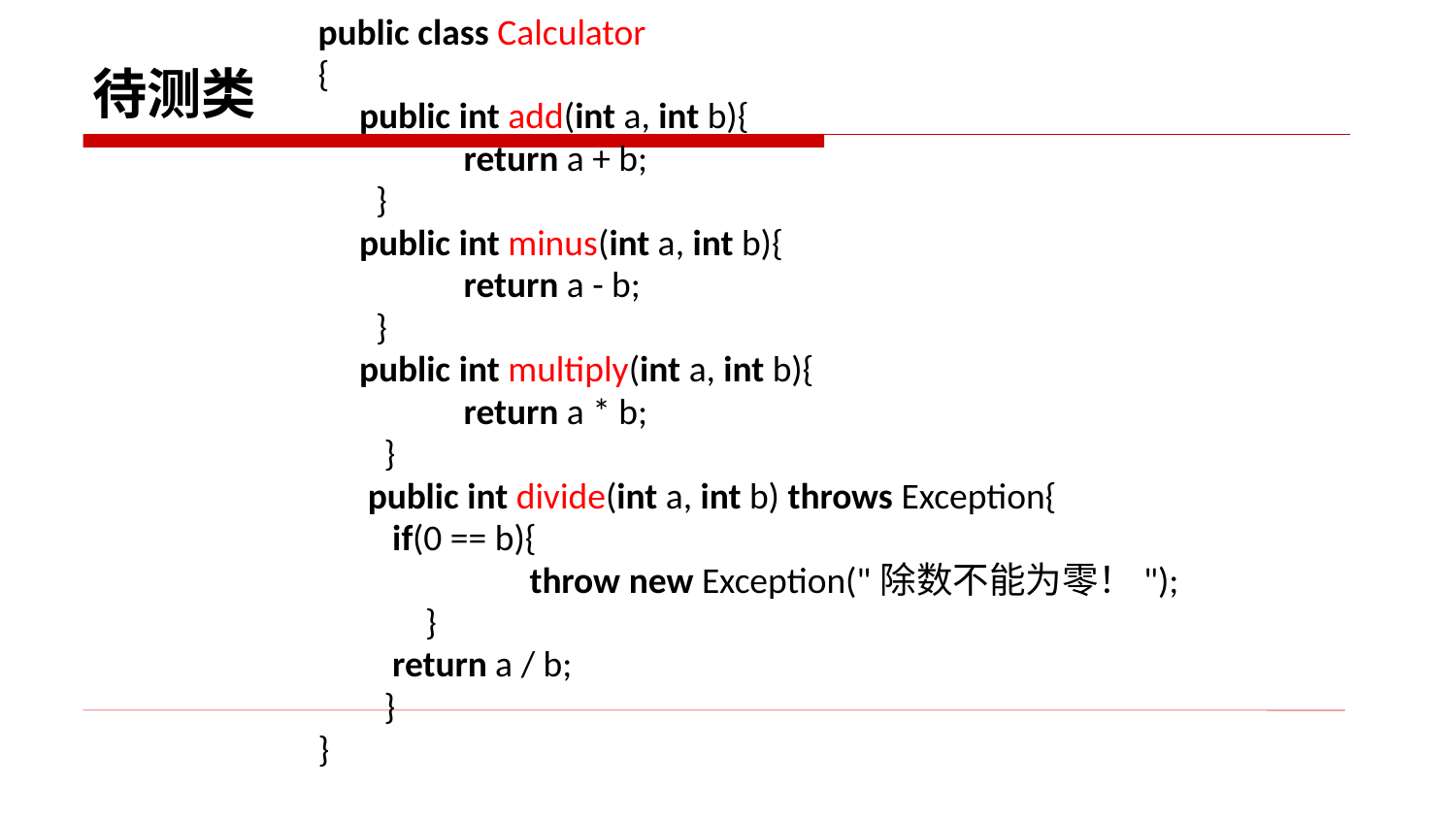

public class Calculator
{
     public int add(int a, int b){
	return a + b;
       }
     public int minus(int a, int b){
	return a - b;
       }
     public int multiply(int a, int b){
	return a * b;
        }
      public int divide(int a, int b) throws Exception{
         if(0 == b){
	        throw new Exception("除数不能为零！");
             }
         return a / b;
        }
}
# 待测类